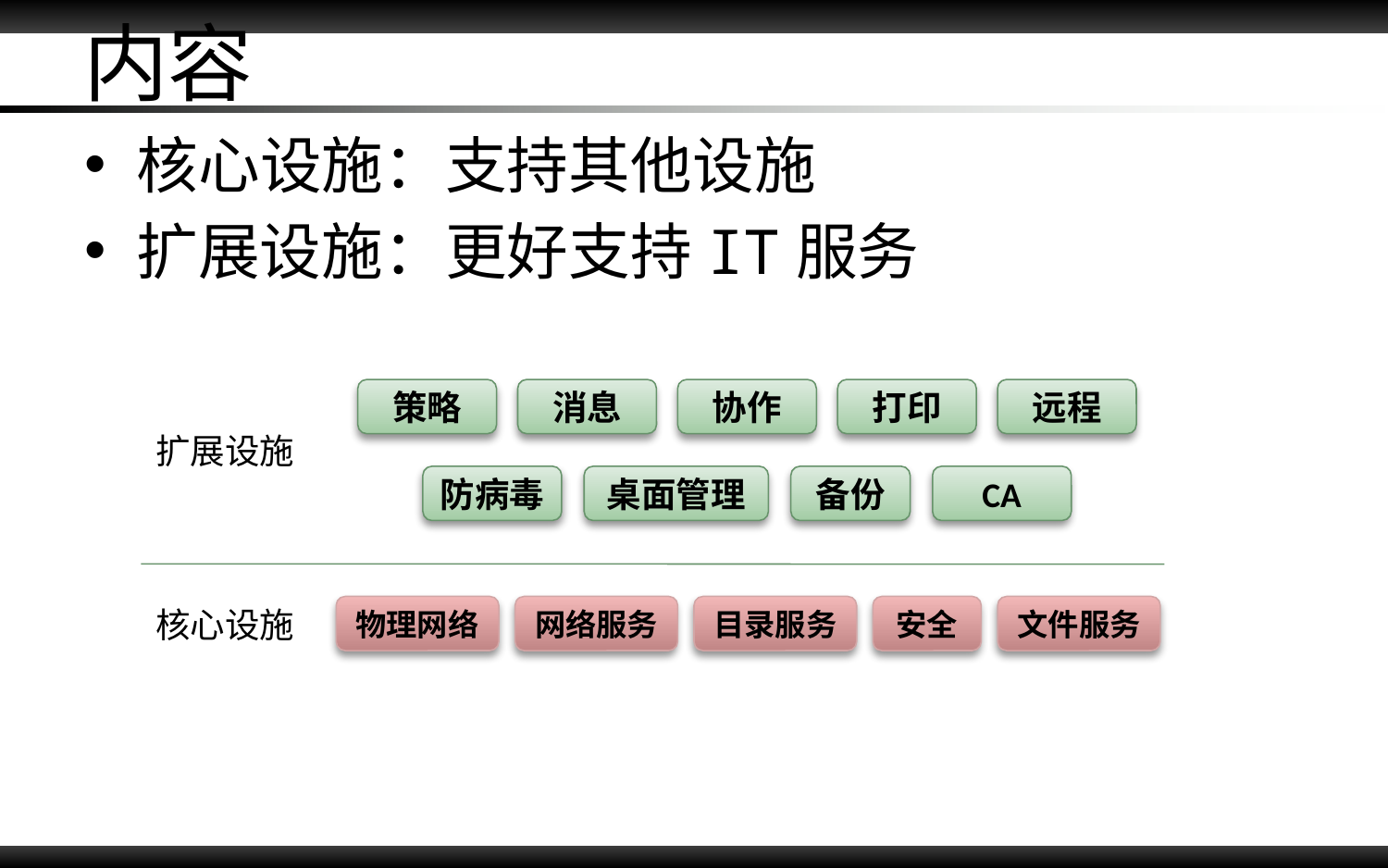

# 内容
核心设施：支持其他设施
扩展设施：更好支持IT服务
策略
消息
协作
打印
远程
扩展设施
防病毒
桌面管理
备份
CA
核心设施
物理网络
网络服务
目录服务
安全
文件服务